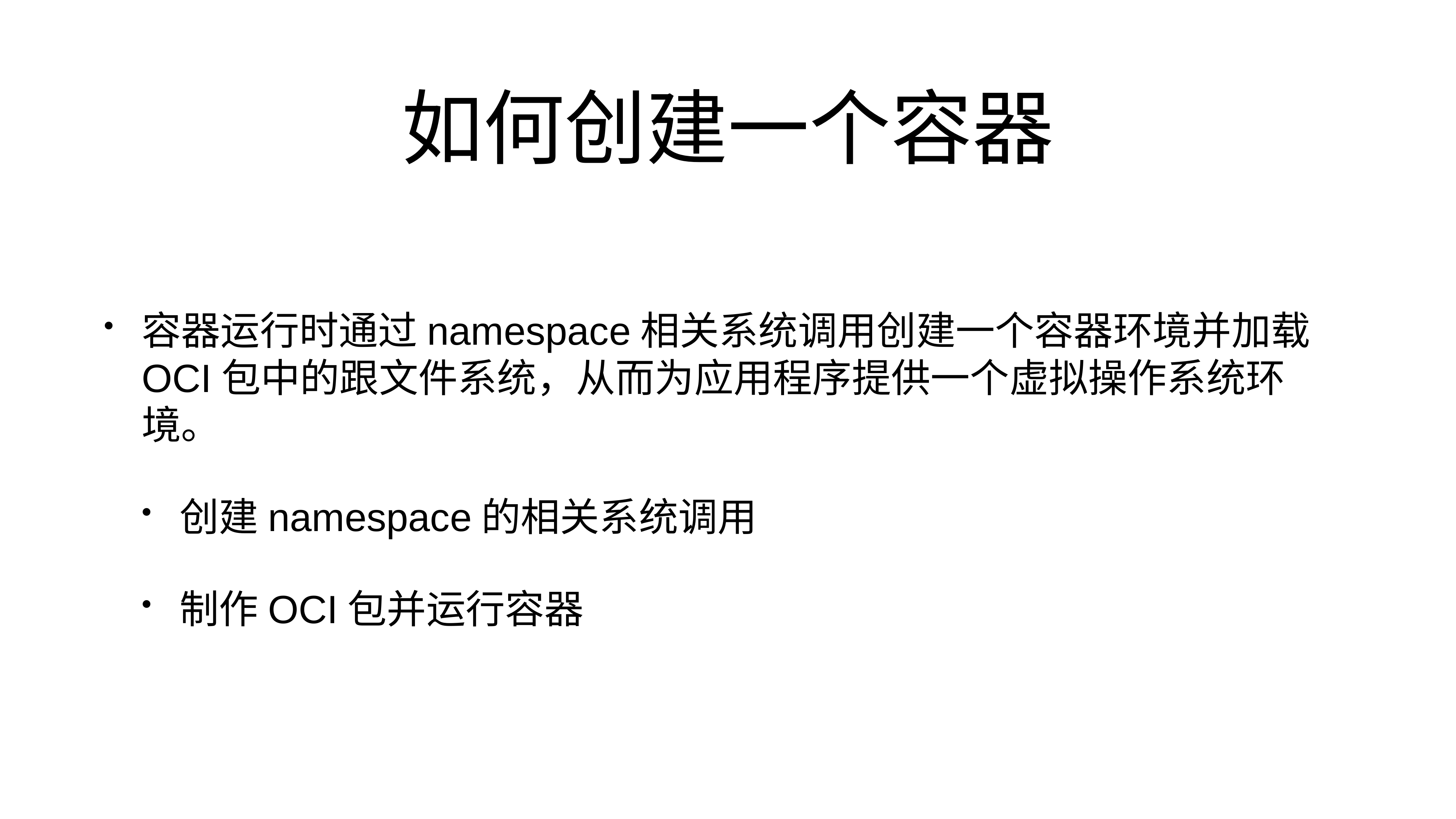

# 如何创建一个容器
容器运行时通过namespace相关系统调用创建一个容器环境并加载OCI包中的跟文件系统，从而为应用程序提供一个虚拟操作系统环境。
创建namespace的相关系统调用
制作OCI包并运行容器